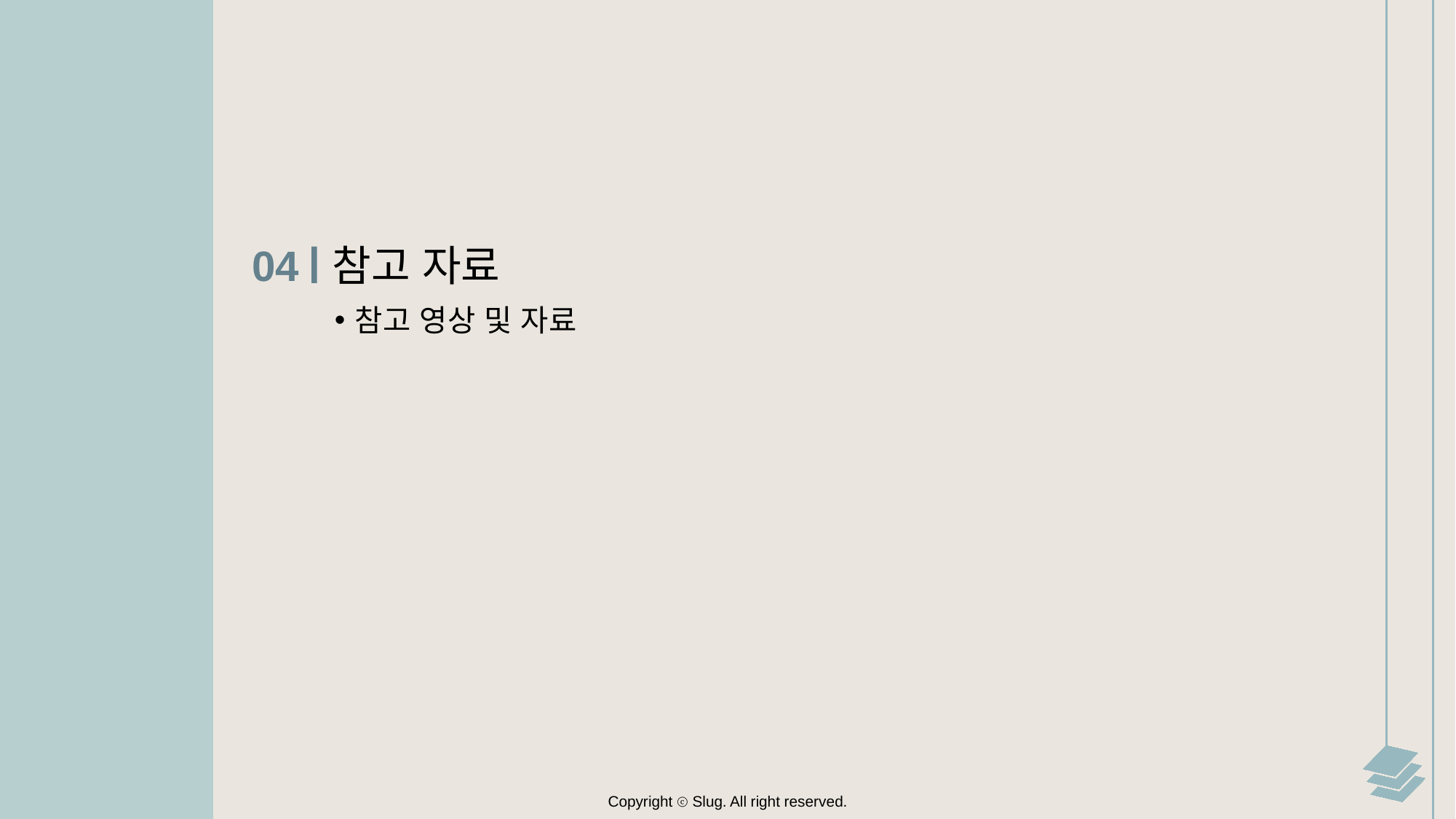

04
참고 자료

참고 영상 및 자료

Copyright ⓒ Slug. All right reserved.